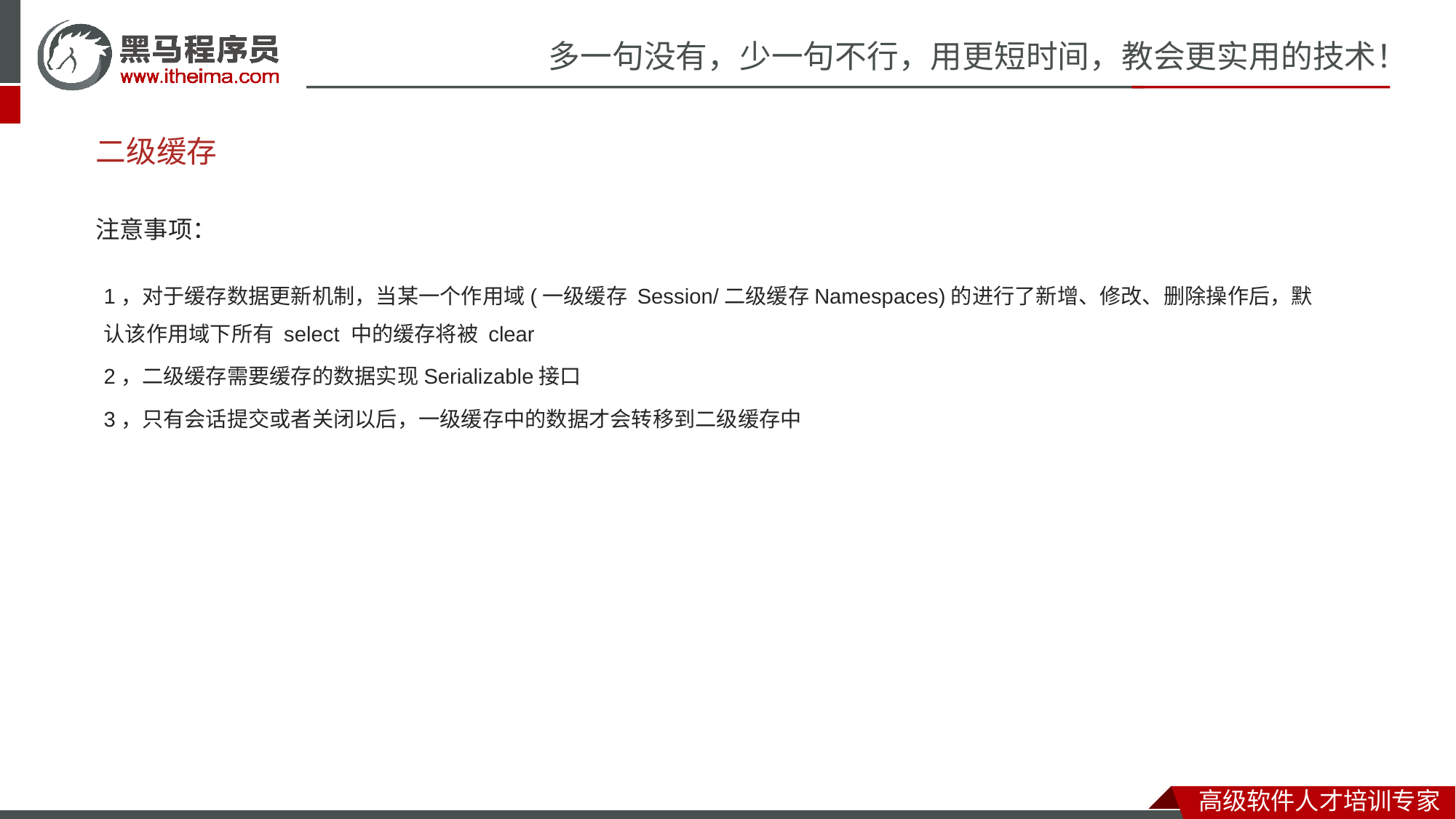

# 二级缓存
注意事项：
1，对于缓存数据更新机制，当某一个作用域(一级缓存 Session/二级缓存Namespaces)的进行了新增、修改、删除操作后，默认该作用域下所有 select 中的缓存将被 clear
2，二级缓存需要缓存的数据实现Serializable接口
3，只有会话提交或者关闭以后，一级缓存中的数据才会转移到二级缓存中